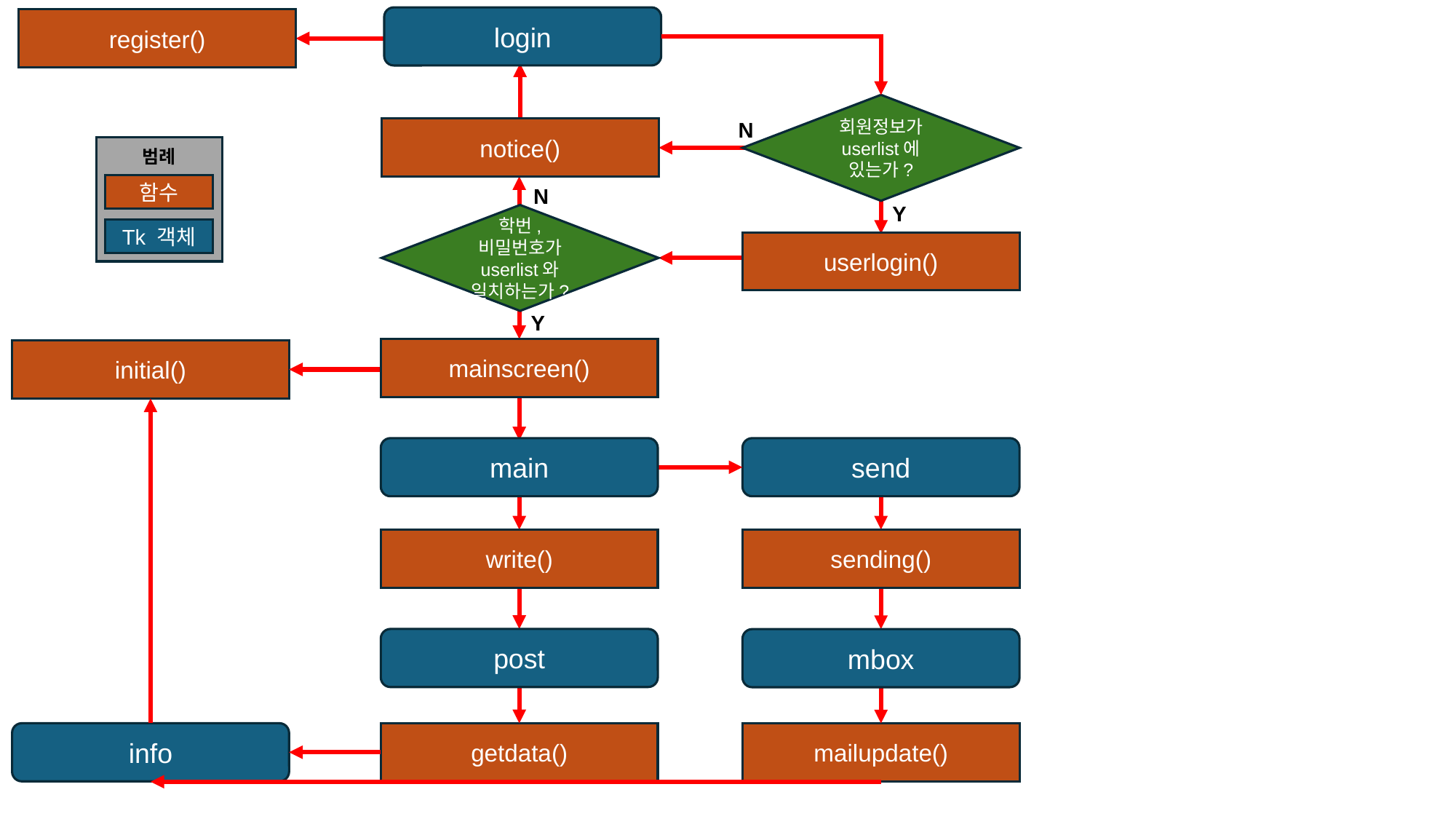

login
register()
회원정보가 userlist에 있는가?
N
notice()
범례

함수
Tk 객체
N
Y
학번, 비밀번호가 userlist와 일치하는가?
userlogin()
Y
mainscreen()
initial()
main
send
write()
sending()
post
mbox
info
getdata()
mailupdate()